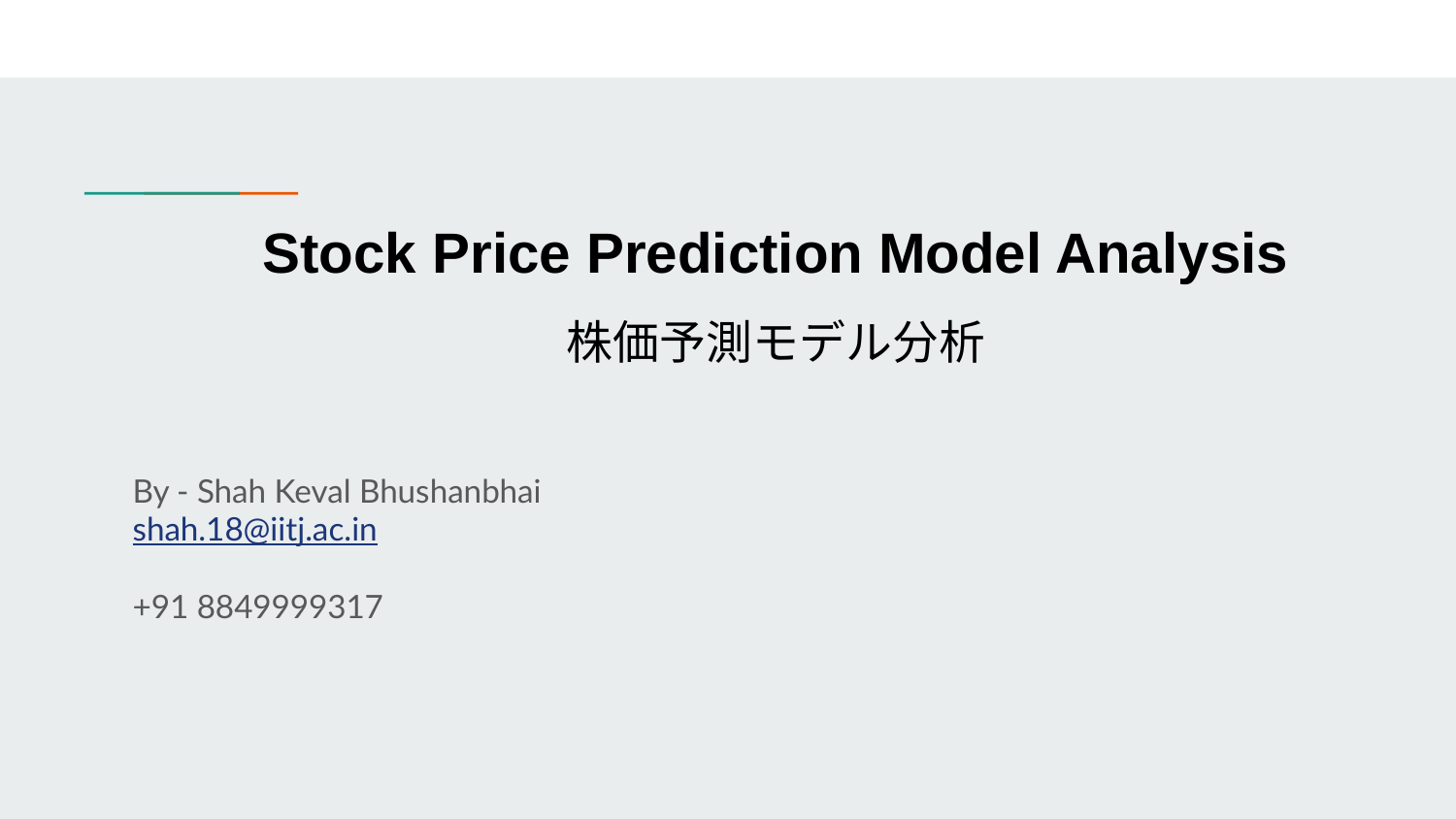

Stock Price Prediction Model Analysis
株価予測モデル分析

By - Shah Keval Bhushanbhai
shah.18@iitj.ac.in

+91 8849999317